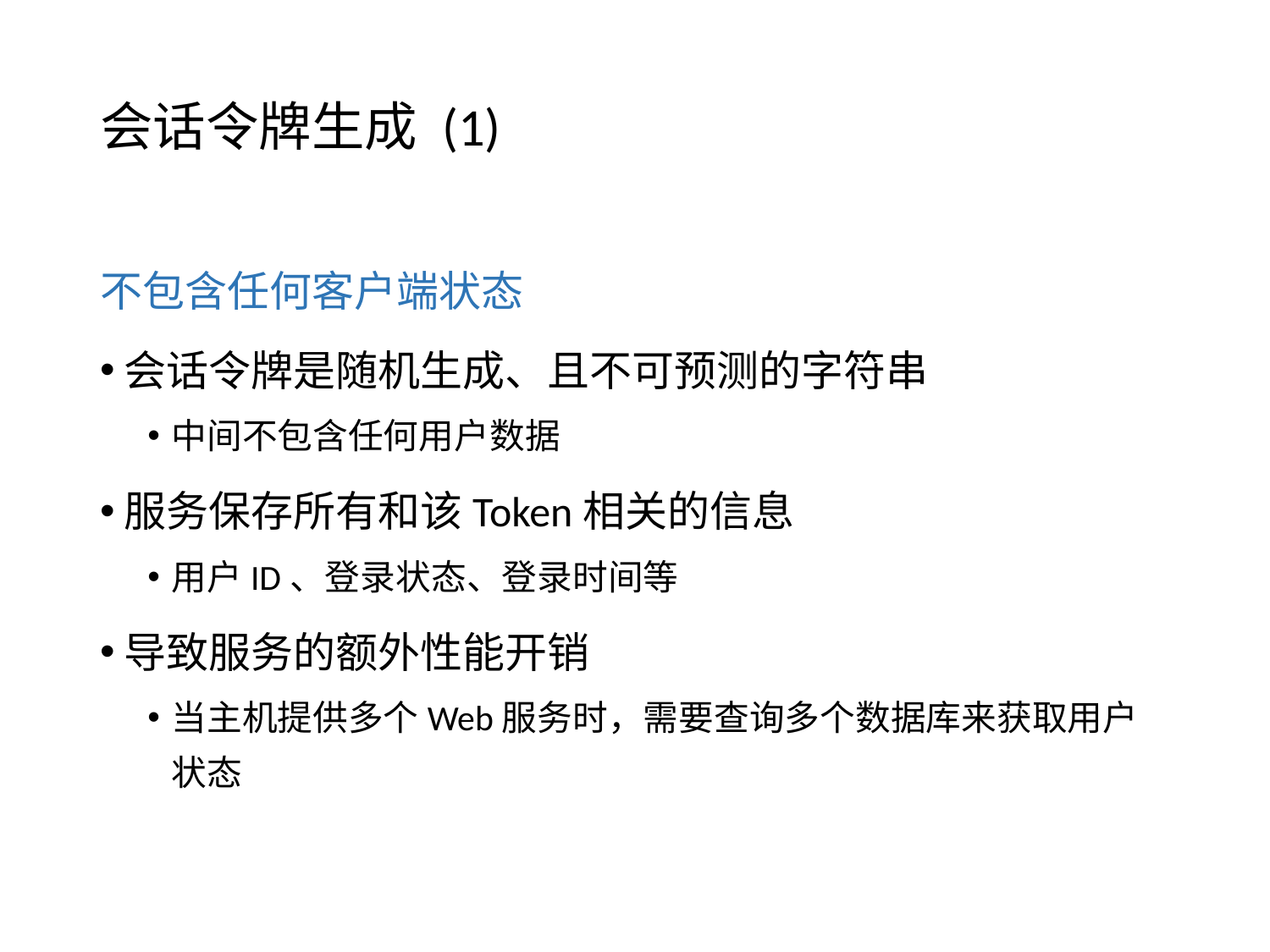

# 会话令牌生成 (1)
不包含任何客户端状态
会话令牌是随机生成、且不可预测的字符串
中间不包含任何用户数据
服务保存所有和该Token相关的信息
用户ID、登录状态、登录时间等
导致服务的额外性能开销
当主机提供多个Web服务时，需要查询多个数据库来获取用户状态
27